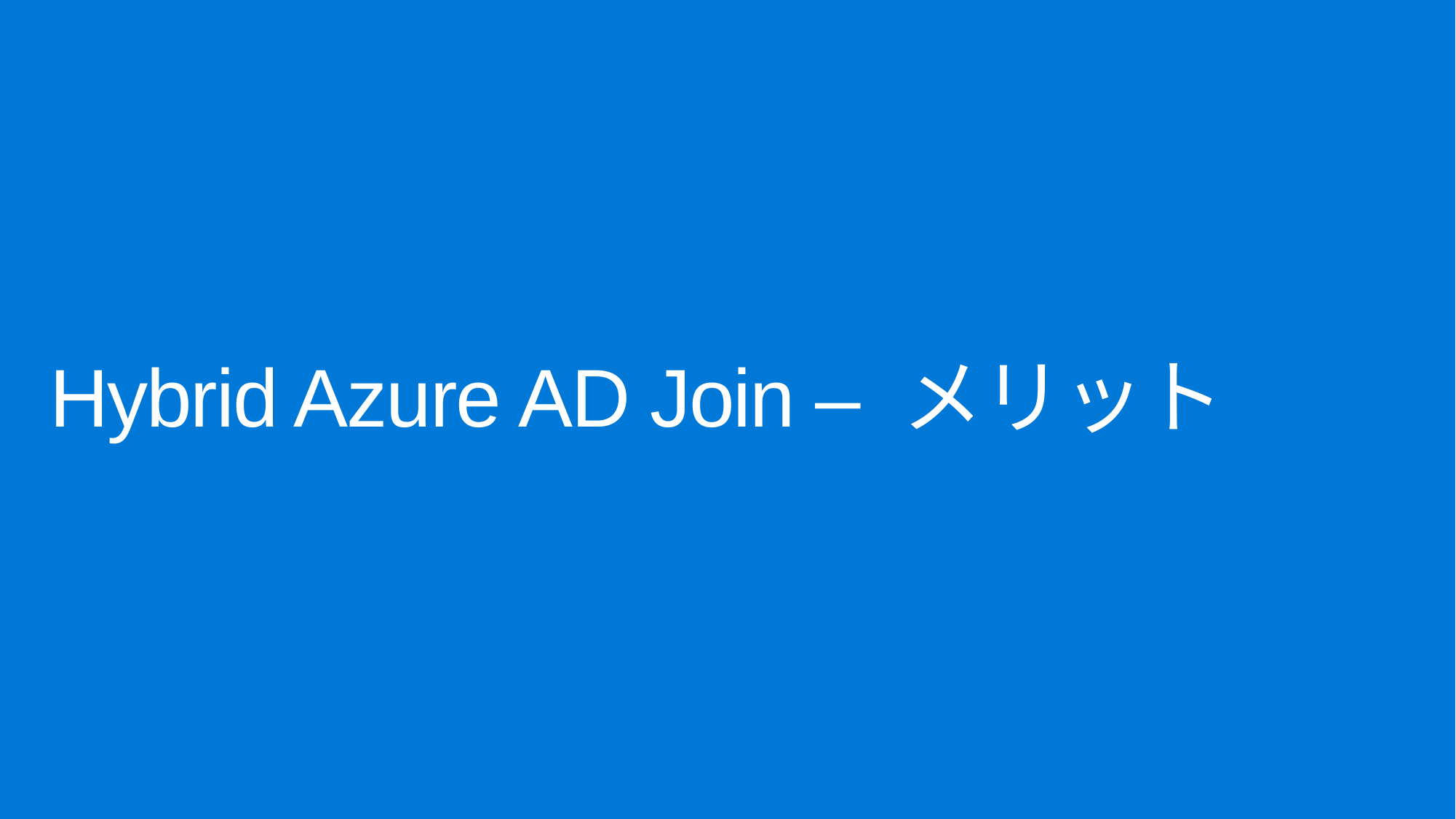

# Hybrid Azure AD Join – メリット